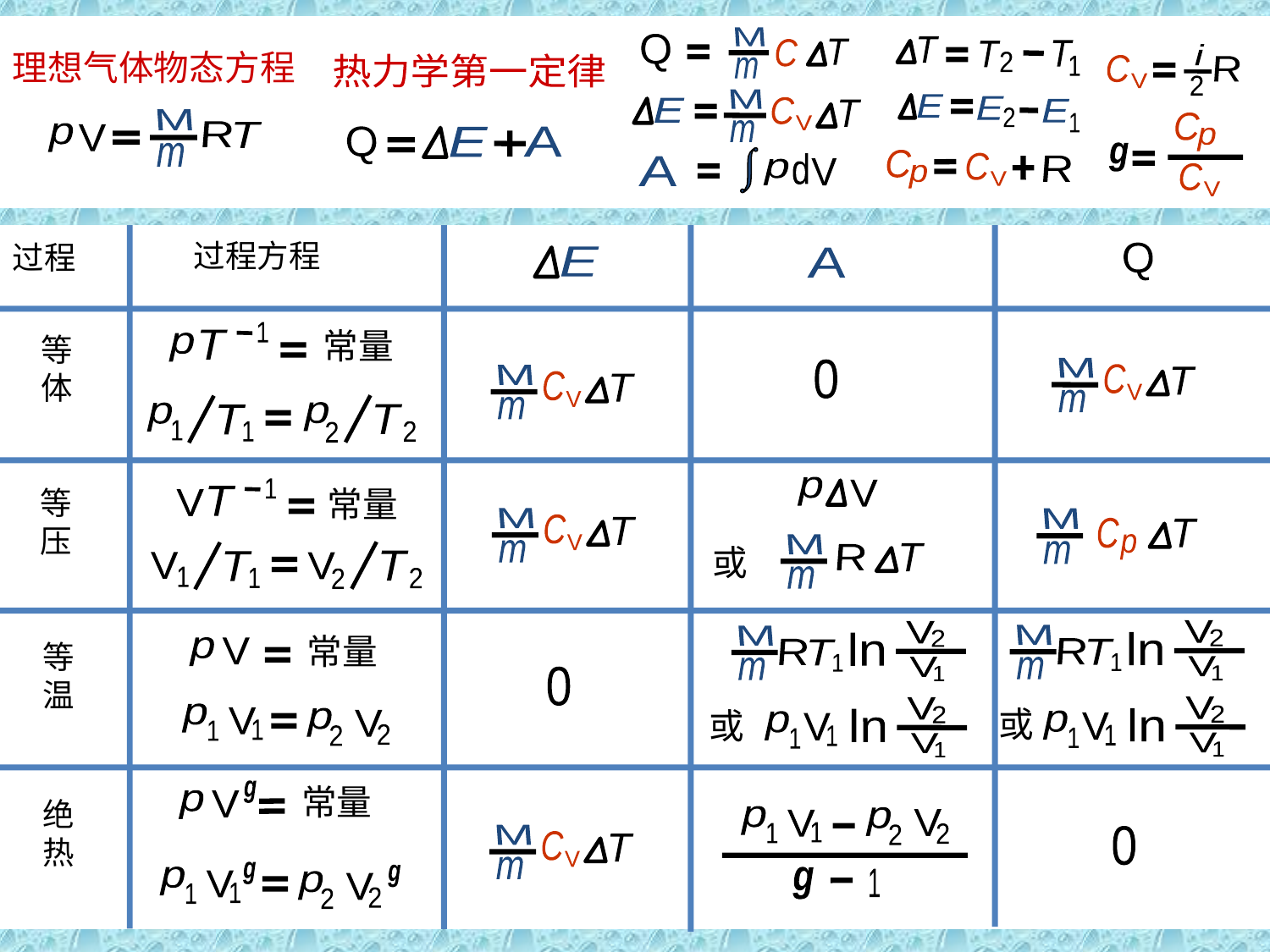

M

μ
Q
T

C

T
T

T

2

1
理想气体物态方程
热力学第一定律
M

μ
R
T
p

V
Q
A
E

i
R

2
C
V

M

μ
E

E
E
2

1
C
V
E

T

C
p
γ

d
V
p
C
p
C
V

R

A

C
V

过程方程
过程
Q
E

A

常量

1
等体
T
p

M

μ
C
T

V
0
M

μ
C
T

V

p
p
1
T
T
1

2
2

常量
等压
p
1
T

V

V
M

μ
C
T

V
M

μ
C
p
T

M

μ
或

T

R
T
T
1

V
1
V
2
2

V
2
ln

V
1
M

μ
R
T
1
V
2
ln

V
1
p
1
V
1
V
2
ln

V
1
M

μ
R
T
1
V
2
ln

V
1
p
1
V
1
常量

等温
p
V
0
或
或
p
V
1

p
V
1
2
2

常量

γ
绝热
p
V
p
V
1
1
p
V
2
2

γ
1

M

μ
C
T

V
0
γ
p
V
1
1
γ
p
V
2
2